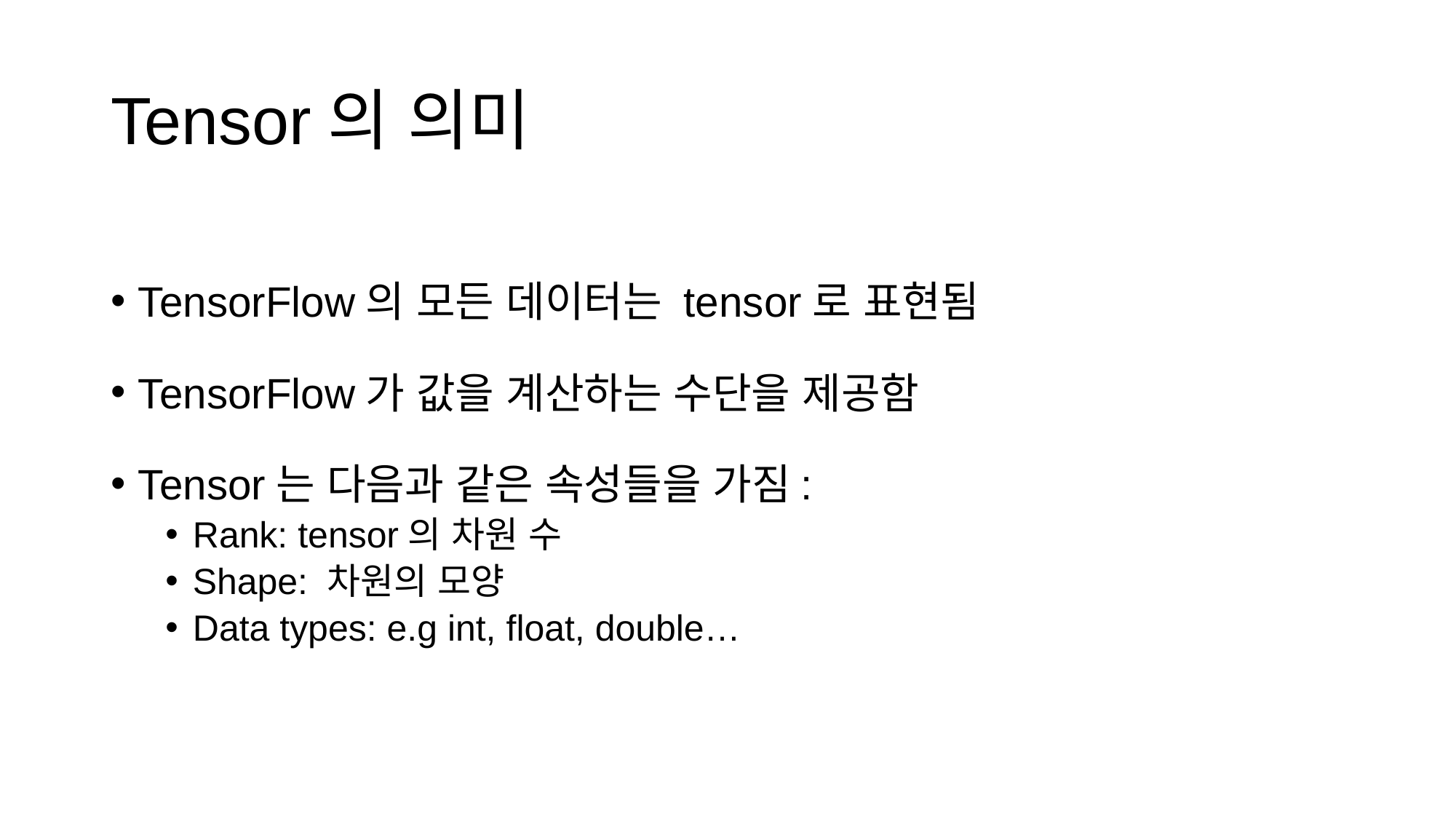

# Tensor의 의미
TensorFlow의 모든 데이터는 tensor로 표현됨
TensorFlow가 값을 계산하는 수단을 제공함
Tensor는 다음과 같은 속성들을 가짐:
Rank: tensor의 차원 수
Shape: 차원의 모양
Data types: e.g int, float, double…